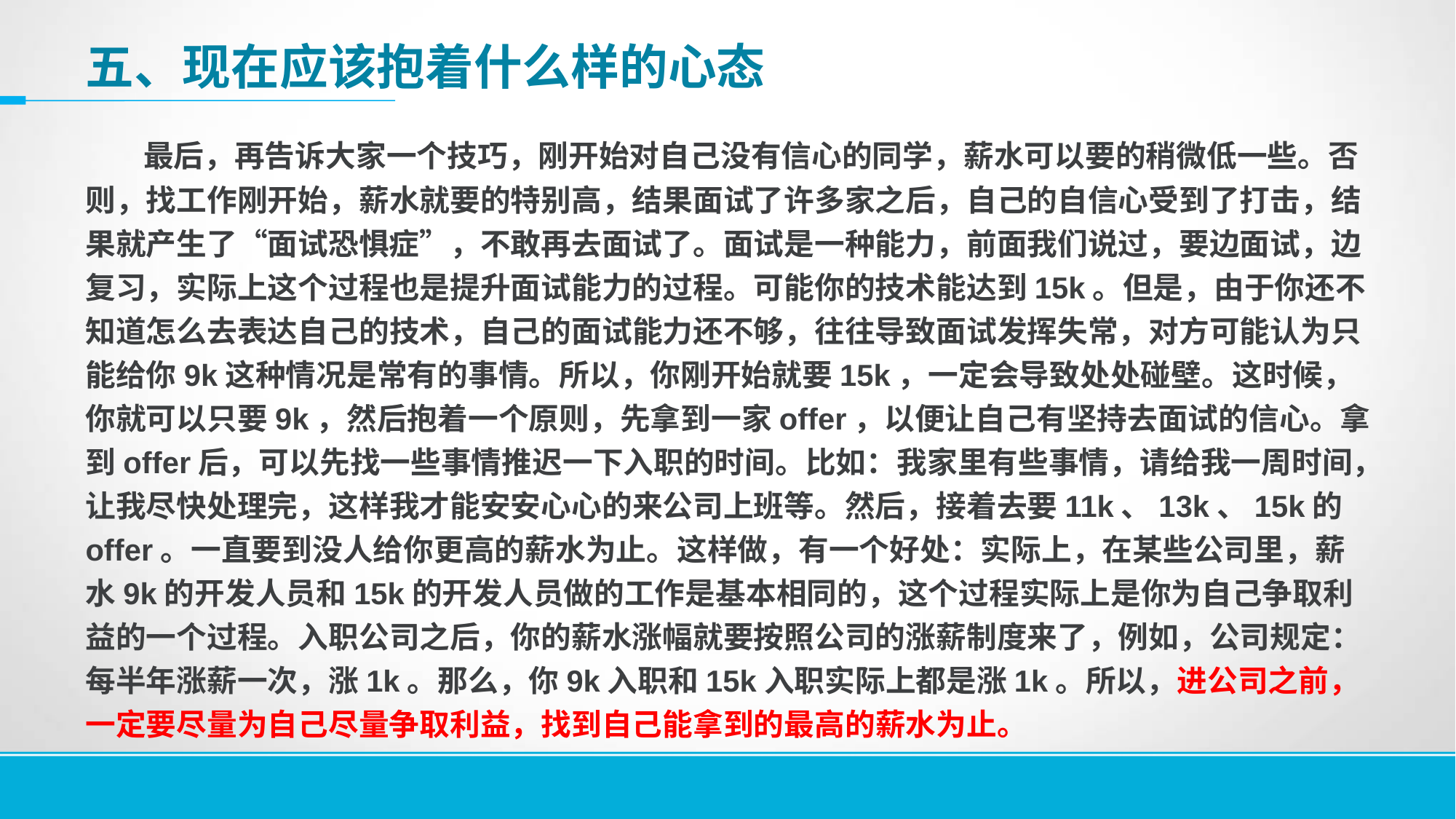

# 五、现在应该抱着什么样的心态
      最后，再告诉大家一个技巧，刚开始对自己没有信心的同学，薪水可以要的稍微低一些。否则，找工作刚开始，薪水就要的特别高，结果面试了许多家之后，自己的自信心受到了打击，结果就产生了“面试恐惧症”，不敢再去面试了。面试是一种能力，前面我们说过，要边面试，边复习，实际上这个过程也是提升面试能力的过程。可能你的技术能达到15k。但是，由于你还不知道怎么去表达自己的技术，自己的面试能力还不够，往往导致面试发挥失常，对方可能认为只能给你9k这种情况是常有的事情。所以，你刚开始就要15k，一定会导致处处碰壁。这时候，你就可以只要9k，然后抱着一个原则，先拿到一家offer，以便让自己有坚持去面试的信心。拿到offer后，可以先找一些事情推迟一下入职的时间。比如：我家里有些事情，请给我一周时间，让我尽快处理完，这样我才能安安心心的来公司上班等。然后，接着去要11k、13k、15k的offer。一直要到没人给你更高的薪水为止。这样做，有一个好处：实际上，在某些公司里，薪水9k的开发人员和15k的开发人员做的工作是基本相同的，这个过程实际上是你为自己争取利益的一个过程。入职公司之后，你的薪水涨幅就要按照公司的涨薪制度来了，例如，公司规定：每半年涨薪一次，涨1k。那么，你9k入职和15k入职实际上都是涨1k。所以，进公司之前，一定要尽量为自己尽量争取利益，找到自己能拿到的最高的薪水为止。